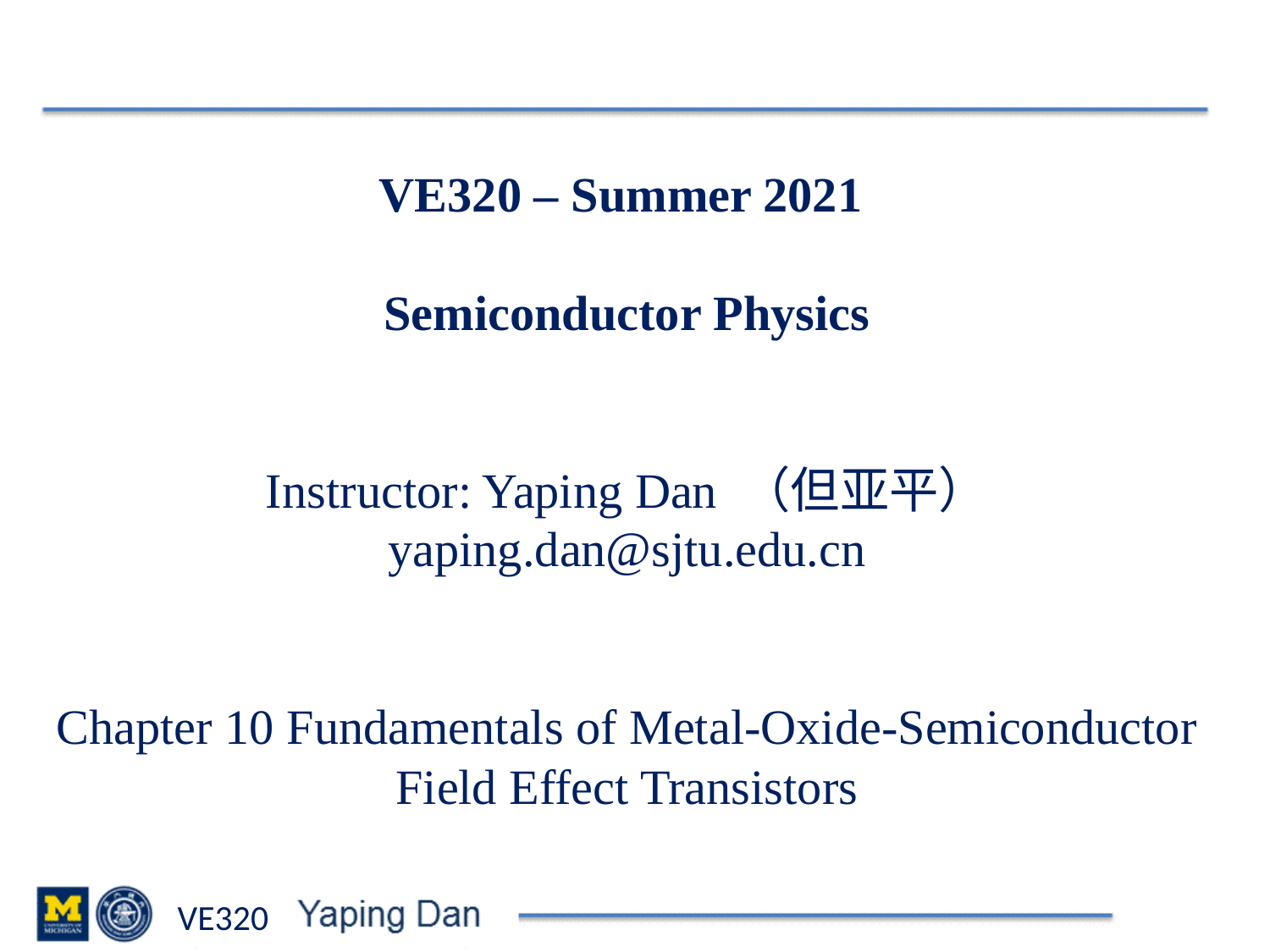

VE320 – Summer 2021

Semiconductor Physics

Instructor: Yaping Dan （但亚平）
yaping.dan@sjtu.edu.cn

Chapter 10 Fundamentals of Metal-Oxide-Semiconductor Field Effect Transistors